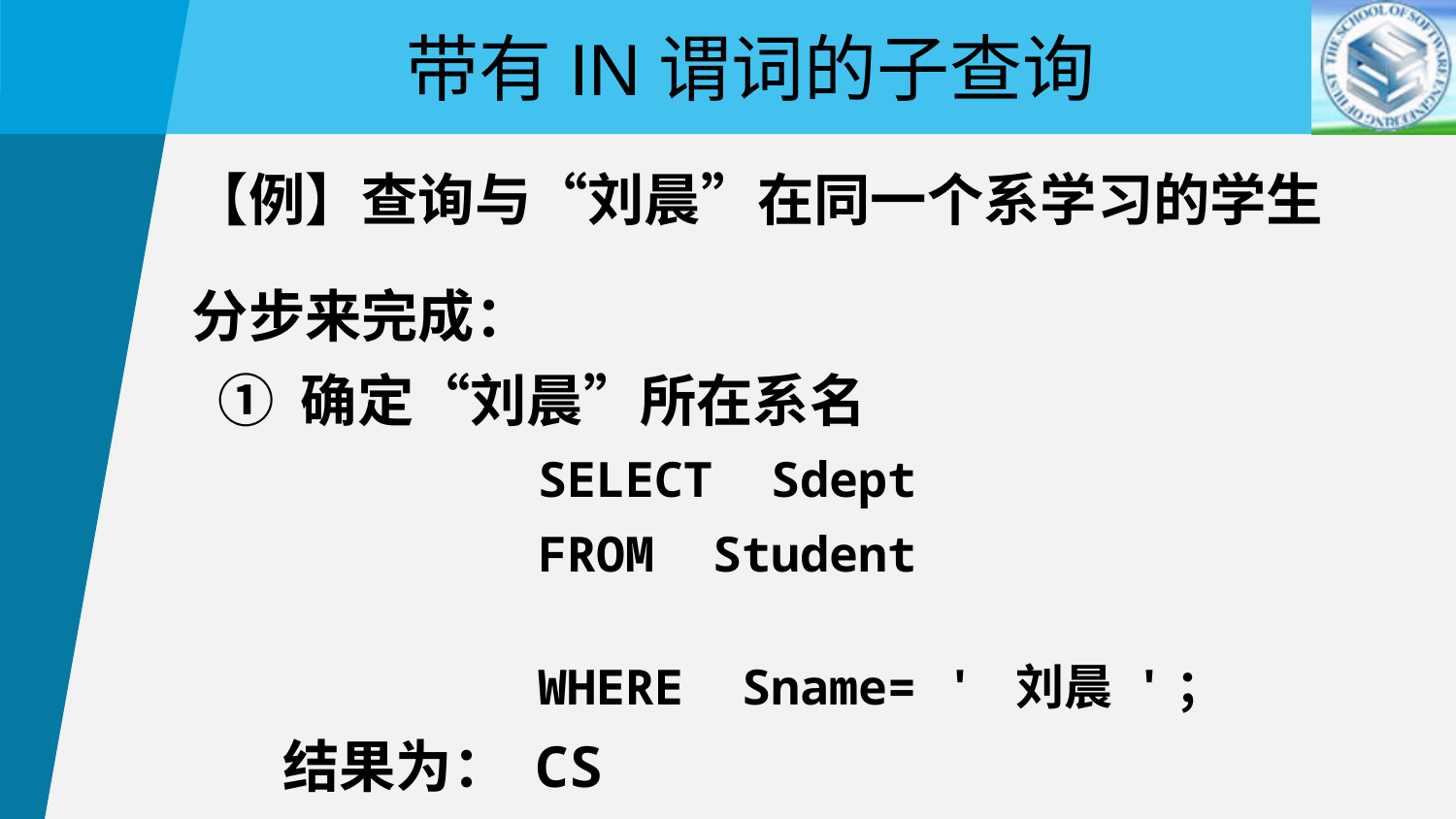

带有IN谓词的子查询
【例】查询与“刘晨”在同一个系学习的学生
分步来完成：
  ① 确定“刘晨”所在系名
			SELECT  Sdept
			FROM  Student
			WHERE  Sname= ' 刘晨 '；
      结果为： CS